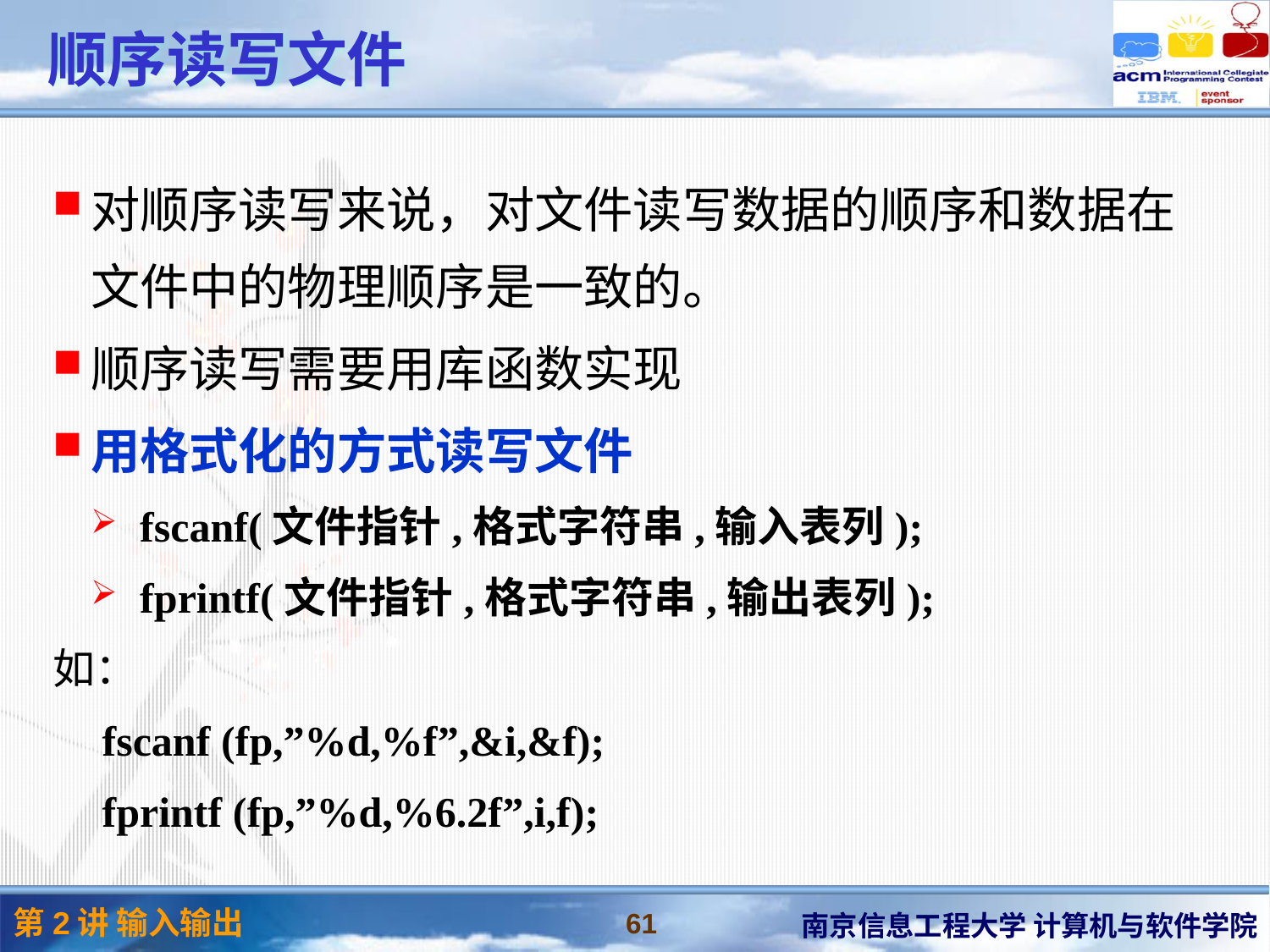

# 顺序读写文件
对顺序读写来说，对文件读写数据的顺序和数据在文件中的物理顺序是一致的。
顺序读写需要用库函数实现
用格式化的方式读写文件
fscanf(文件指针,格式字符串,输入表列);
fprintf(文件指针,格式字符串,输出表列);
如：
fscanf (fp,”%d,%f”,&i,&f);
fprintf (fp,”%d,%6.2f”,i,f);